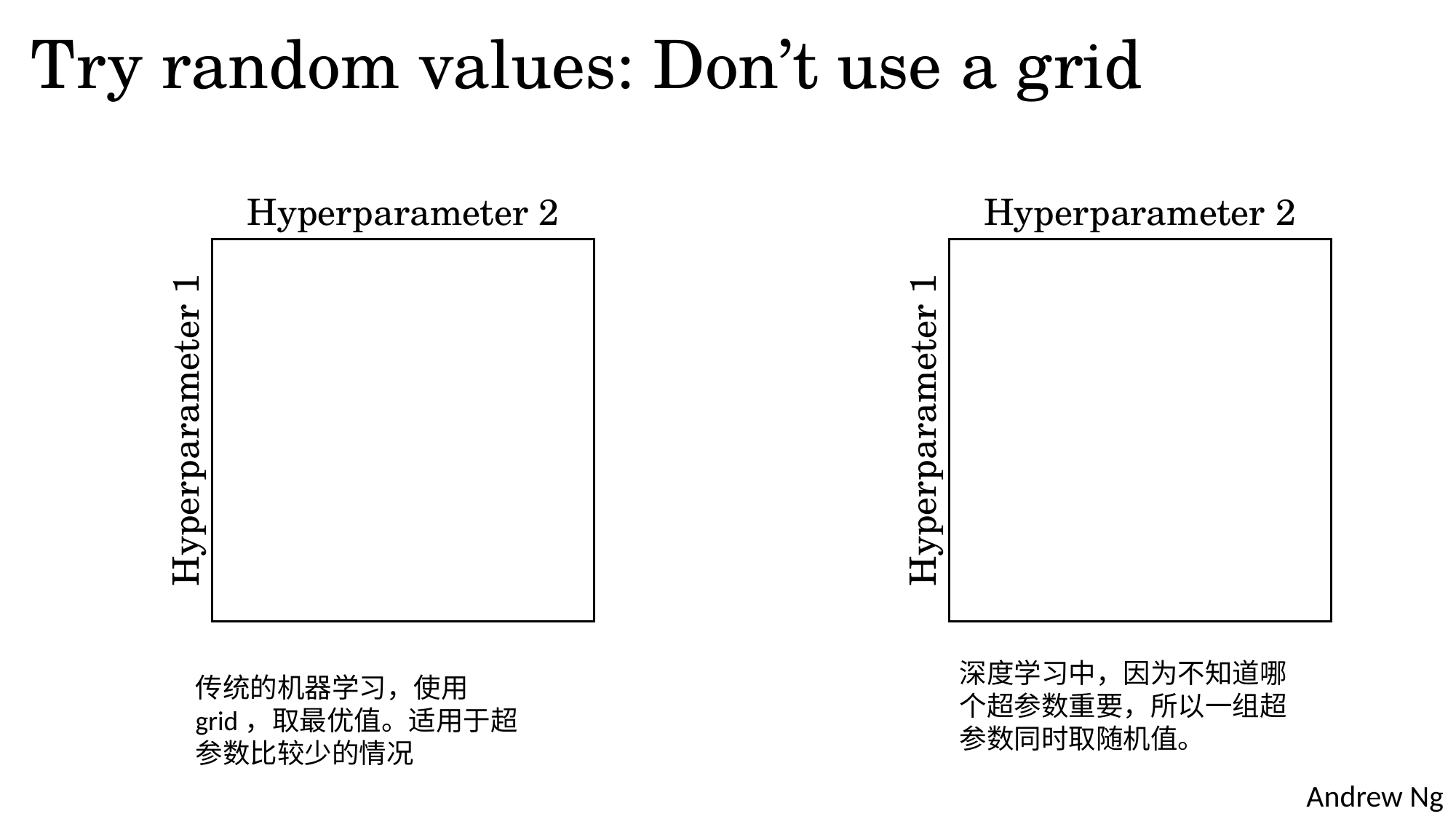

# Try random values: Don’t use a grid
Hyperparameter 2
Hyperparameter 2

Hyperparameter 1

Hyperparameter 1
深度学习中，因为不知道哪个超参数重要，所以一组超参数同时取随机值。
传统的机器学习，使用grid，取最优值。适用于超参数比较少的情况